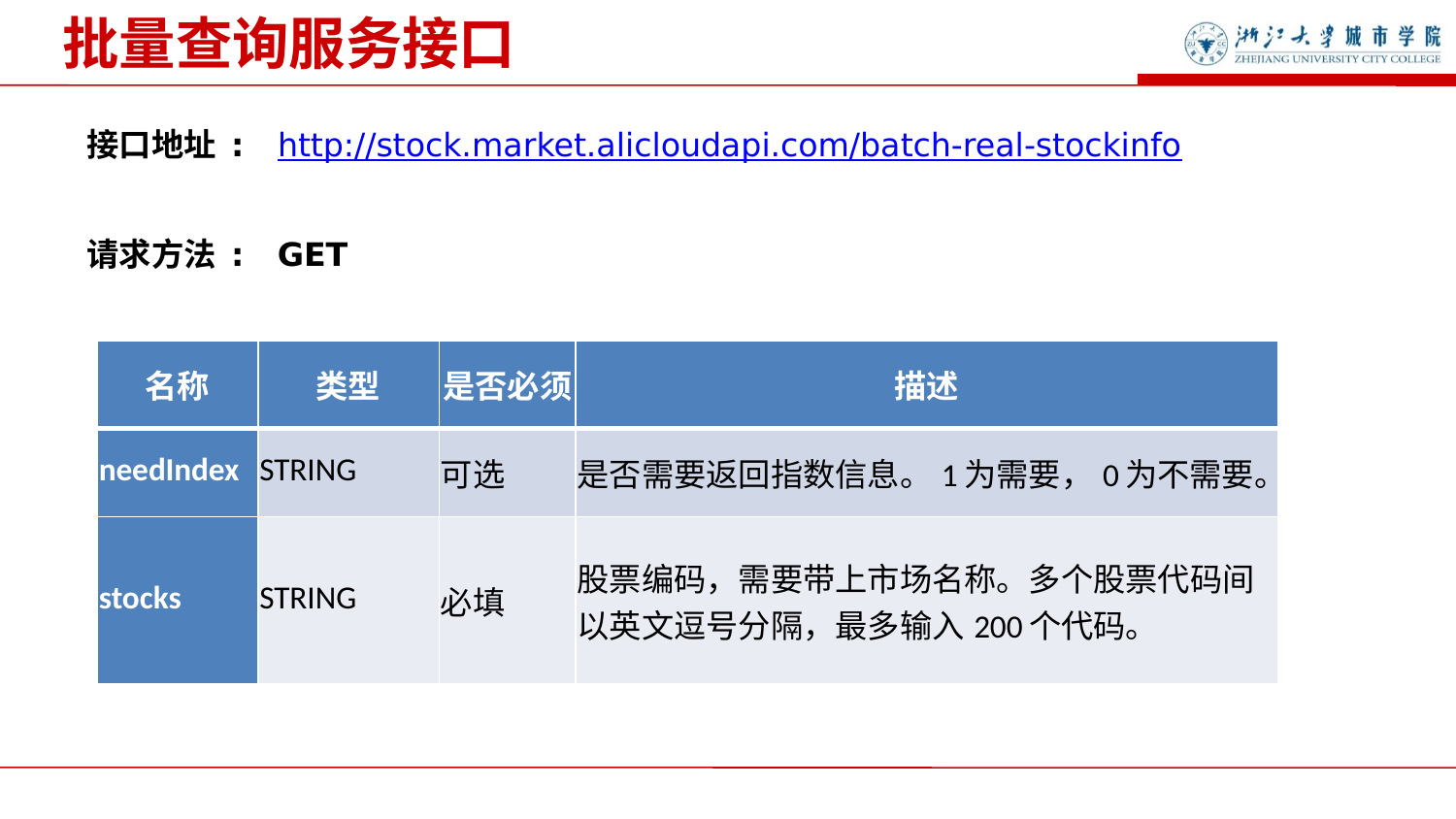

批量查询服务接口
接口地址 :   http://stock.market.alicloudapi.com/batch-real-stockinfo

请求方法 :   GET

| 名称 | 类型 | 是否必须 | 描述 |
| --- | --- | --- | --- |
| needIndex | STRING | 可选 | 是否需要返回指数信息。1为需要，0为不需要。 |
| stocks | STRING | 必填 | 股票编码，需要带上市场名称。多个股票代码间以英文逗号分隔，最多输入200个代码。 |